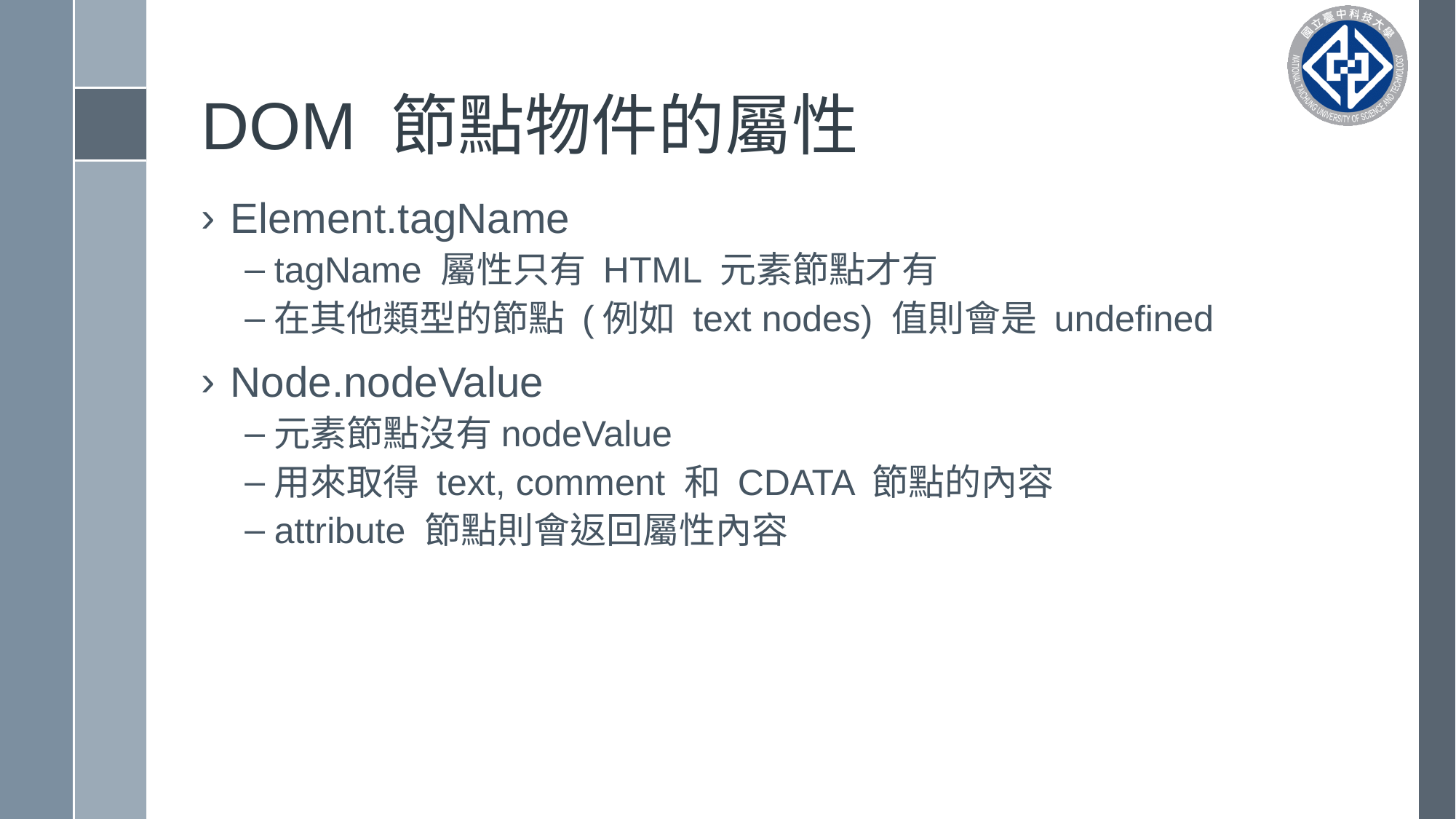

# DOM 節點物件的屬性
Element.tagName
tagName 屬性只有 HTML 元素節點才有
在其他類型的節點 (例如 text nodes) 值則會是 undefined
Node.nodeValue
元素節點沒有nodeValue
用來取得 text, comment 和 CDATA 節點的內容
attribute 節點則會返回屬性內容